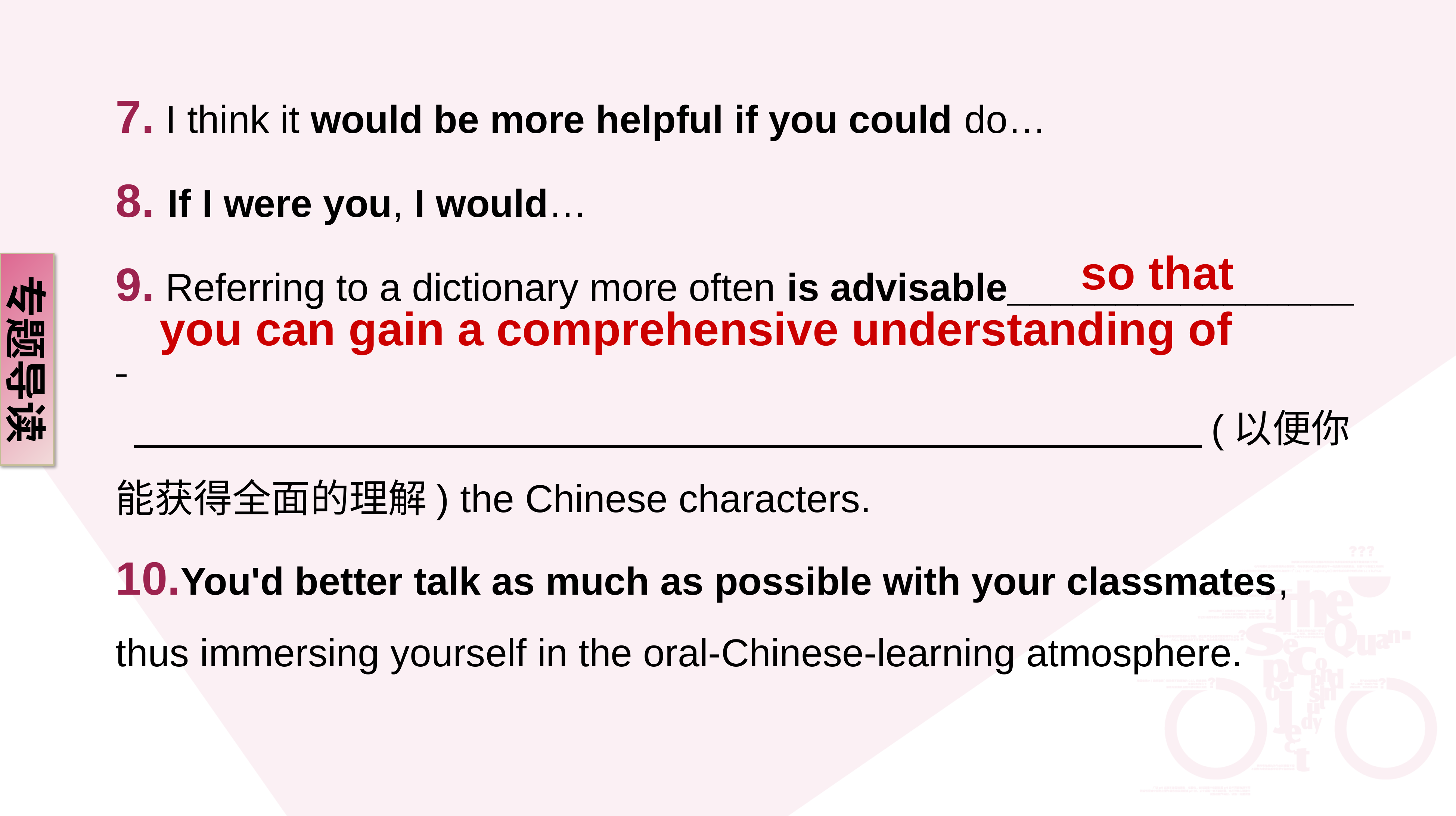

7. I think it would be more helpful if you could do…
8. If I were you, I would…
9. Referring to a dictionary more often is advisable________________
 　                                     　　　　　　　　　　　　　　　　　　(以便你能获得全面的理解) the Chinese characters.
10.You'd better talk as much as possible with your classmates, thus immersing yourself in the oral-Chinese-learning atmosphere.
                                                                        so that
 you can gain a comprehensive understanding of
专题导读